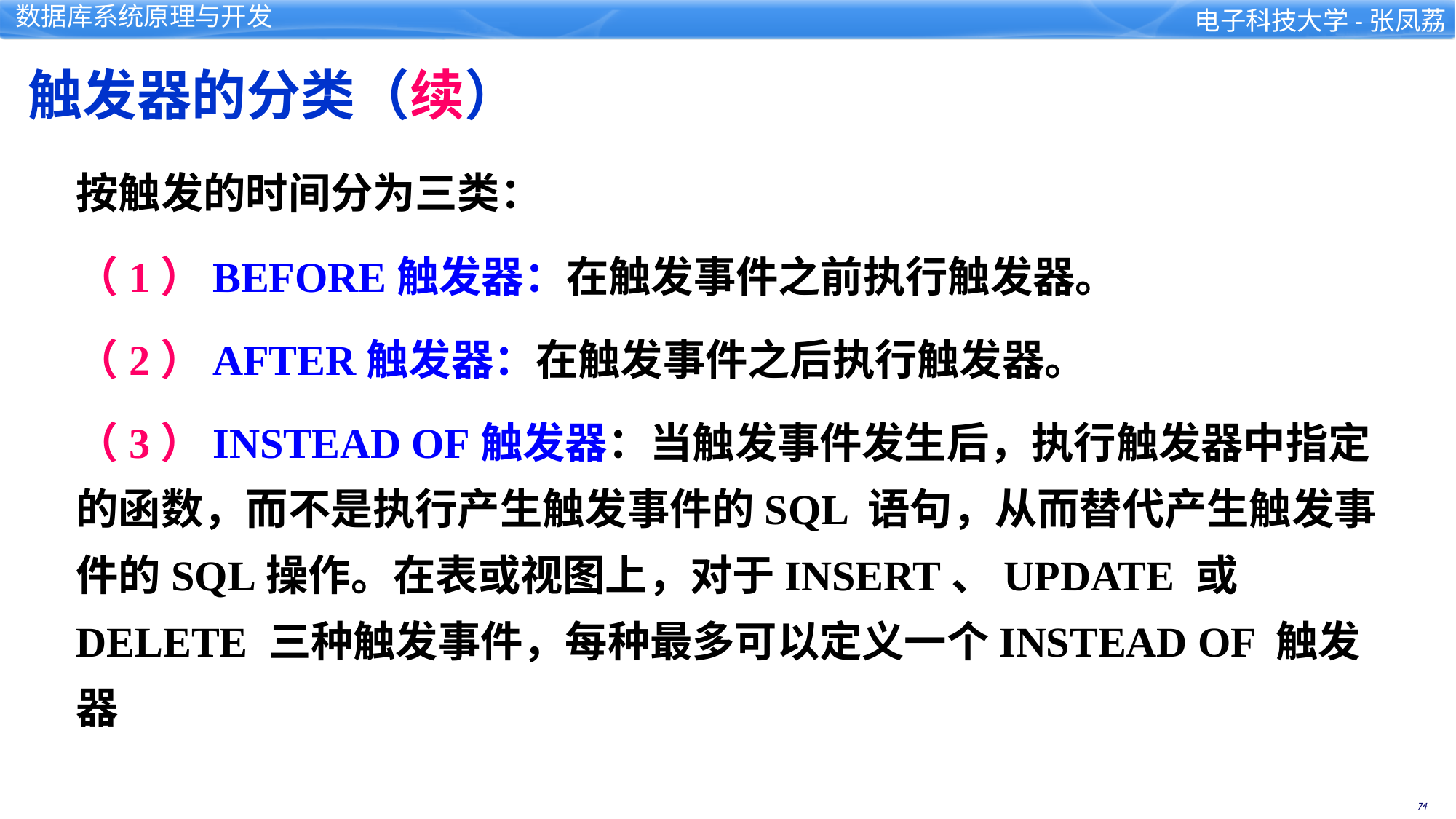

触发器的分类（续）
按触发的时间分为三类：
（1）BEFORE触发器：在触发事件之前执行触发器。
（2）AFTER触发器：在触发事件之后执行触发器。
（3）INSTEAD OF触发器：当触发事件发生后，执行触发器中指定的函数，而不是执行产生触发事件的SQL 语句，从而替代产生触发事件的SQL操作。在表或视图上，对于INSERT、UPDATE 或 DELETE 三种触发事件，每种最多可以定义一个INSTEAD OF 触发器